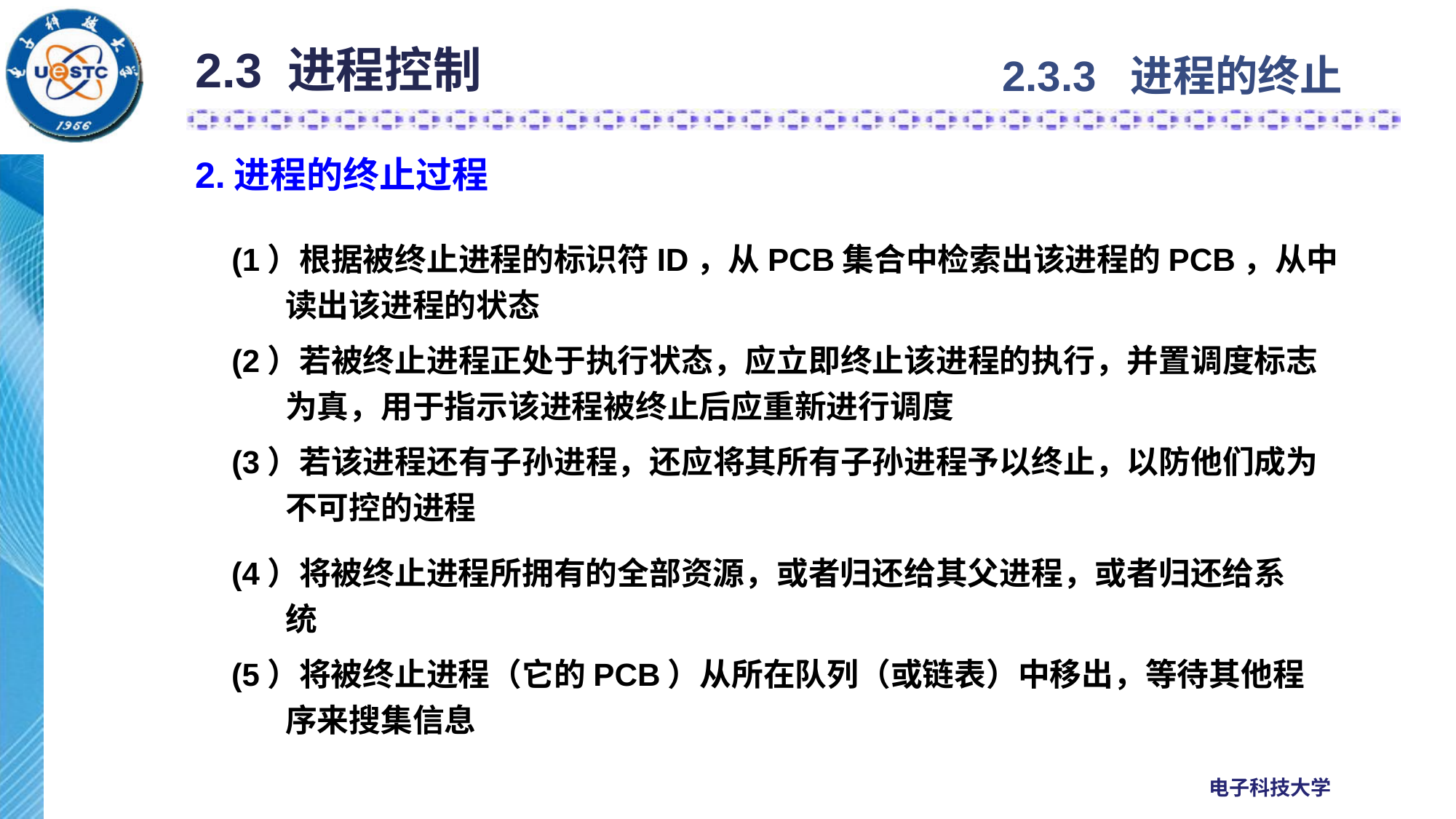

2.3 进程控制
2.3.3  进程的终止
2.进程的终止过程

(1）根据被终止进程的标识符ID，从PCB集合中检索出该进程的PCB，从中读出该进程的状态
(2）若被终止进程正处于执行状态，应立即终止该进程的执行，并置调度标志为真，用于指示该进程被终止后应重新进行调度
(3）若该进程还有子孙进程，还应将其所有子孙进程予以终止，以防他们成为不可控的进程
(4）将被终止进程所拥有的全部资源，或者归还给其父进程，或者归还给系统
(5）将被终止进程（它的PCB）从所在队列（或链表）中移出，等待其他程序来搜集信息